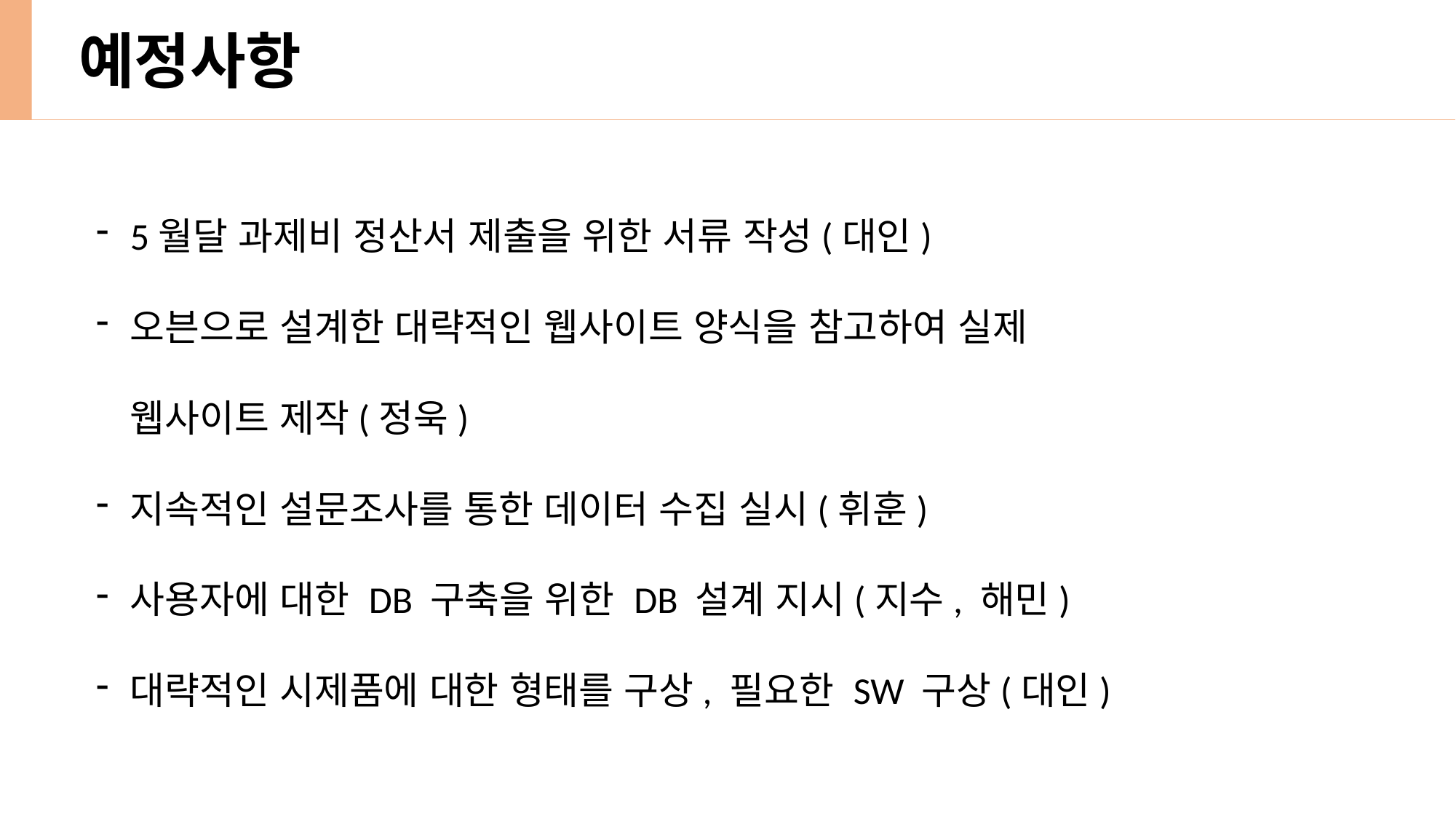

예정사항
5월달 과제비 정산서 제출을 위한 서류 작성(대인)
오븐으로 설계한 대략적인 웹사이트 양식을 참고하여 실제 웹사이트 제작(정욱)
지속적인 설문조사를 통한 데이터 수집 실시(휘훈)
사용자에 대한 DB 구축을 위한 DB 설계 지시(지수, 해민)
대략적인 시제품에 대한 형태를 구상, 필요한 SW 구상(대인)